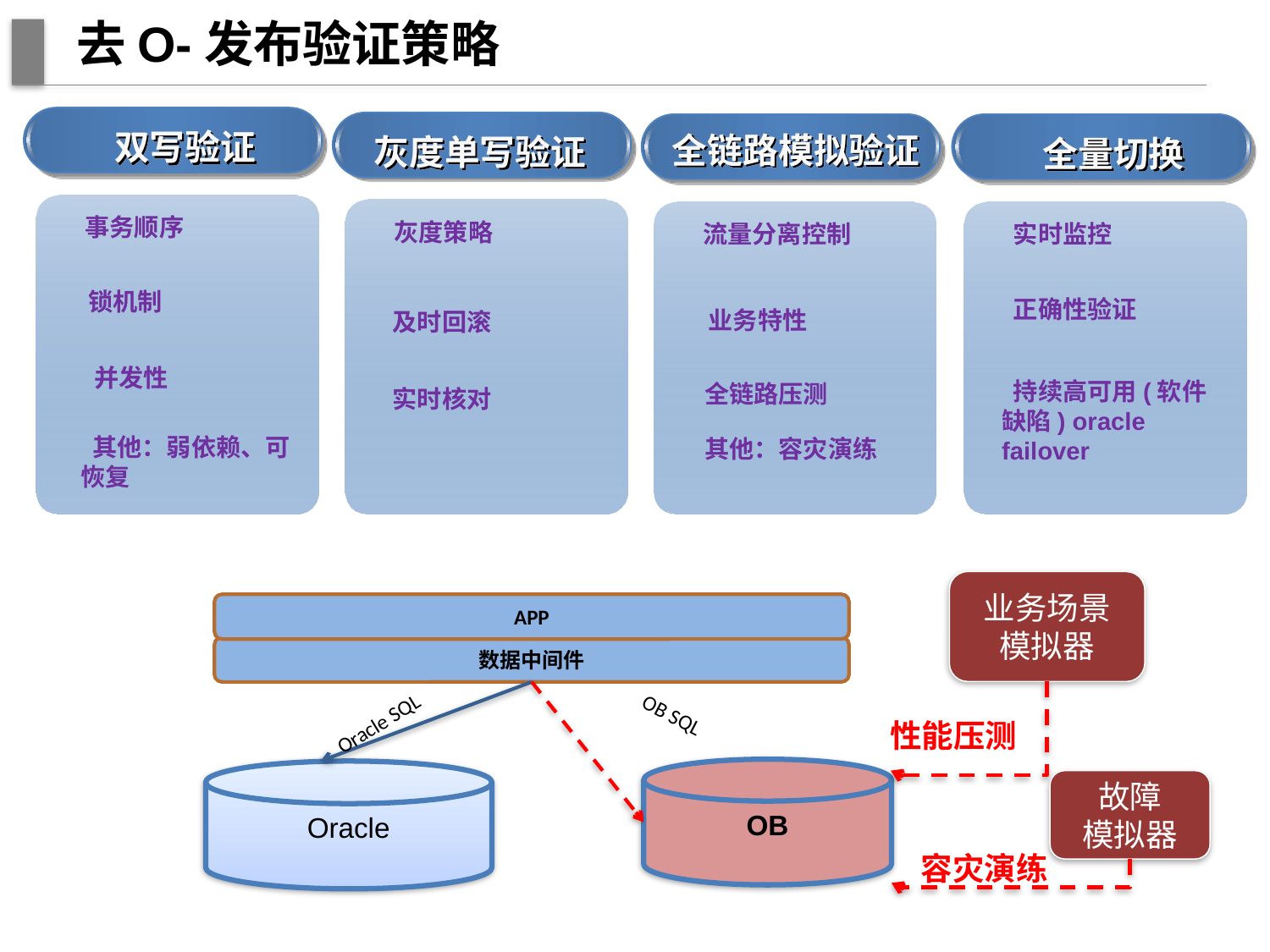

# 去O-发布验证策略

双写验证
全链路模拟验证
灰度单写验证
全量切换

 事务顺序
 灰度策略
 流量分离控制
 实时监控
 锁机制
 正确性验证
 业务特性
 及时回滚
 并发性
 持续高可用(软件缺陷) oracle failover
全链路压测
 实时核对
 其他：弱依赖、可恢复
其他：容灾演练
业务场景
模拟器
性能压测
故障
模拟器
容灾演练
APP
数据中间件
Oracle SQL
OB SQL
OB
Oracle